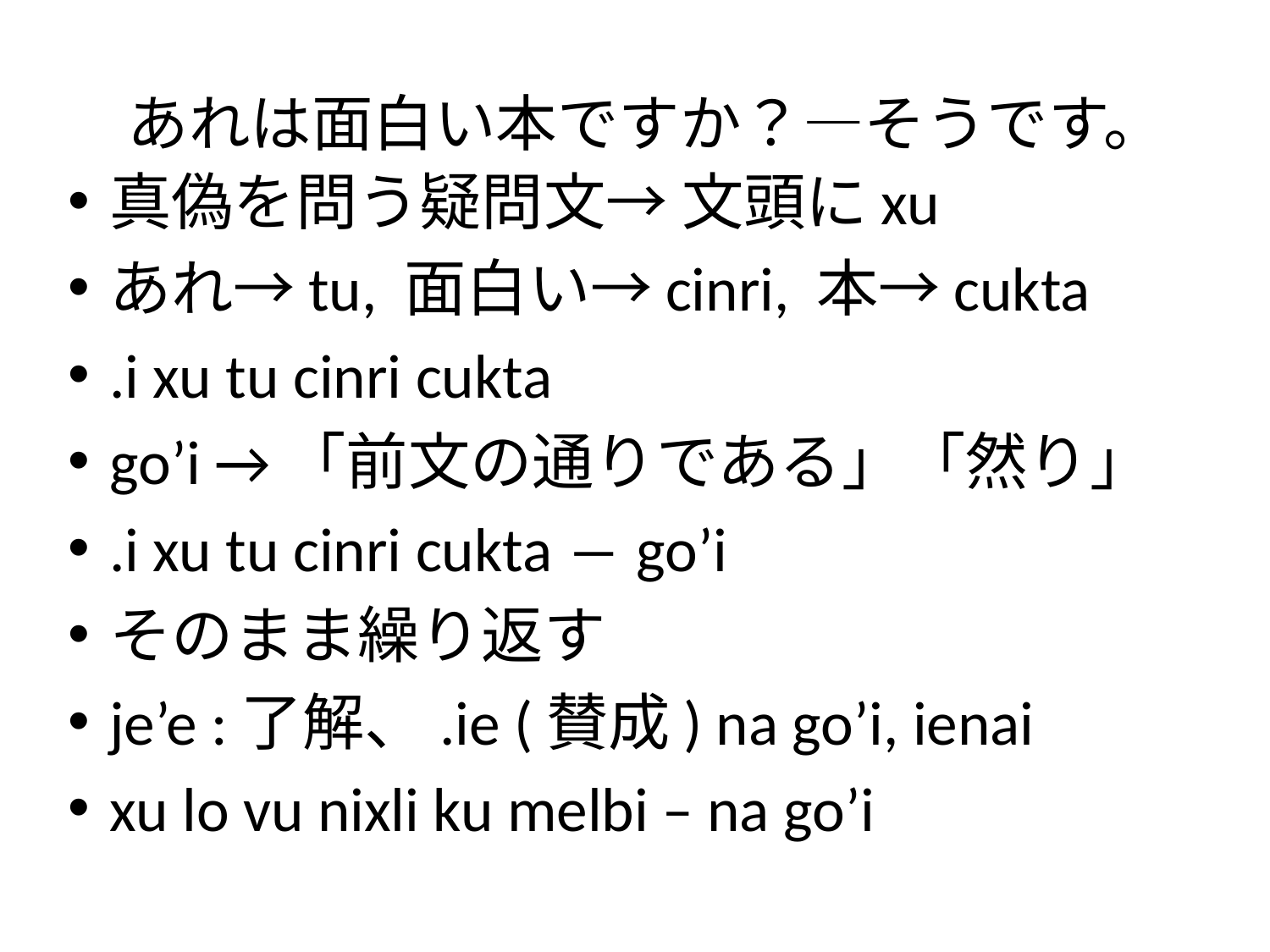

# あれは面白い本ですか？―そうです。
真偽を問う疑問文→ 文頭にxu
あれ→tu, 面白い→cinri, 本→cukta
.i xu tu cinri cukta
go’i →「前文の通りである」「然り」
.i xu tu cinri cukta ― go’i
そのまま繰り返す
je’e :了解、.ie (賛成) na go’i, ienai
xu lo vu nixli ku melbi – na go’i